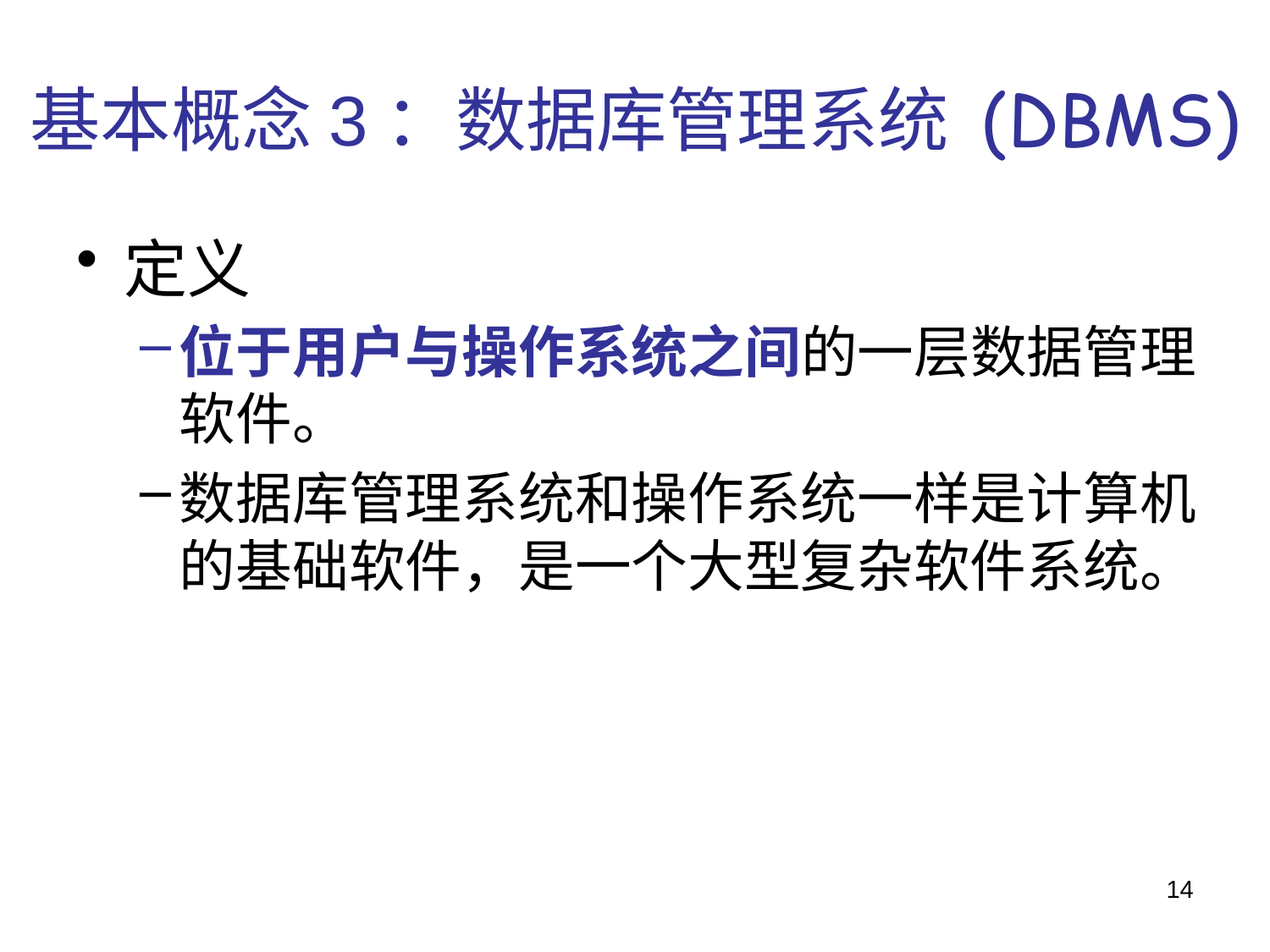

# 基本概念3：数据库管理系统 (DBMS)
定义
位于用户与操作系统之间的一层数据管理软件。
数据库管理系统和操作系统一样是计算机的基础软件，是一个大型复杂软件系统。

14